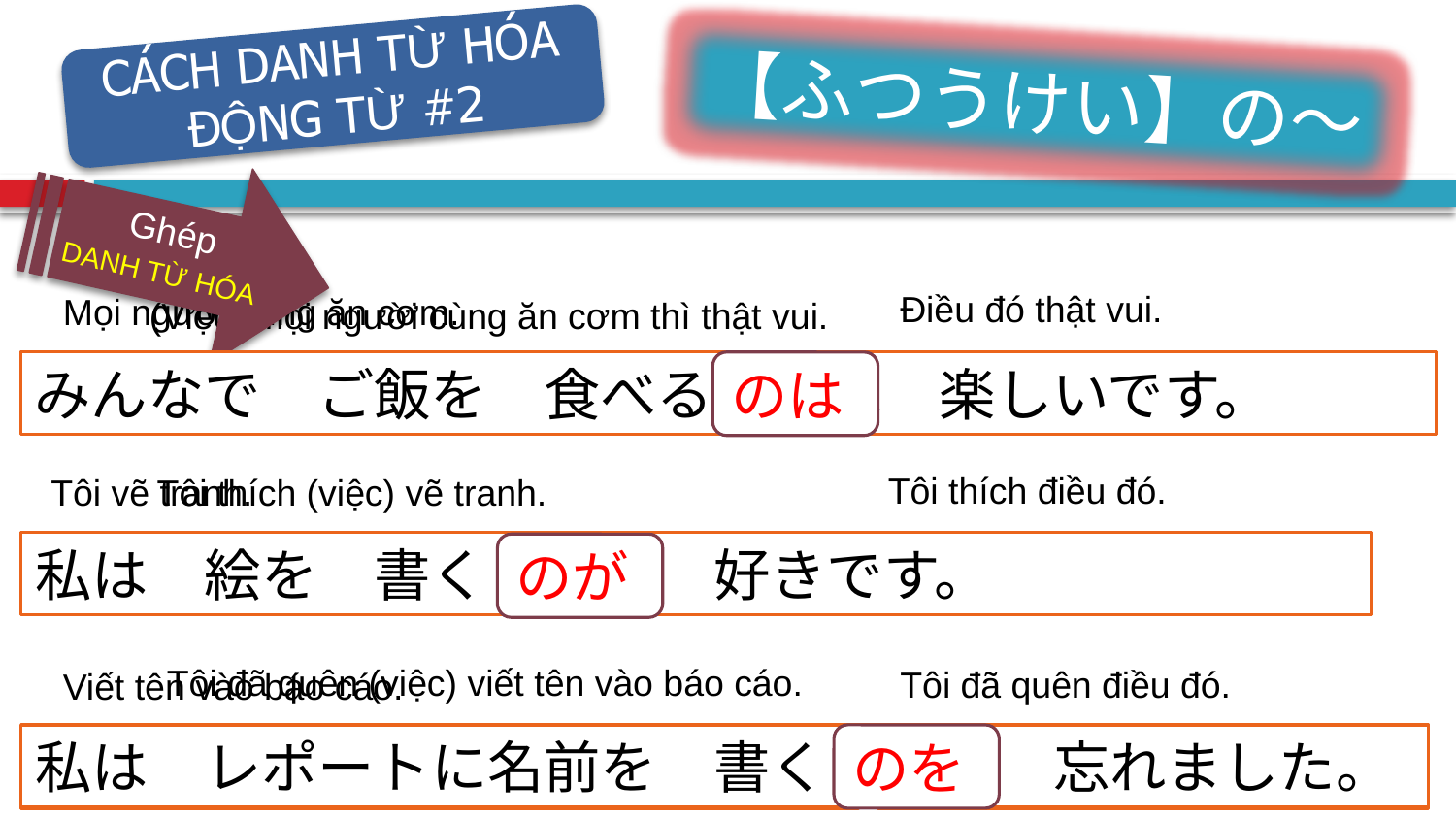

CÁCH DANH TỪ HÓA
ĐỘNG TỪ #2
【ふつうけい】の～
Ghép

DANH TỪ HÓA
Điều đó thật vui.
Mọi người cùng ăn cơm.
(Việc) mọi người cùng ăn cơm thì thật vui.
みんなで　ご飯を　食べます。
みんなで　ご飯を　食べることは　楽しいです。
のは
それは　楽しいです。
Tôi thích điều đó.
Tôi thích (việc) vẽ tranh.
Tôi vẽ tranh.
私は　絵を　書きます。
それが　好きです。
私は　絵を　書くことが　好きです。
のが
Tôi đã quên (việc) viết tên vào báo cáo.
Tôi đã quên điều đó.
Viết tên vào báo cáo.
のを
私は　レポートに名前を　書くことを　忘れました。
レポートに　名前を　書きます。
それを　忘れました。